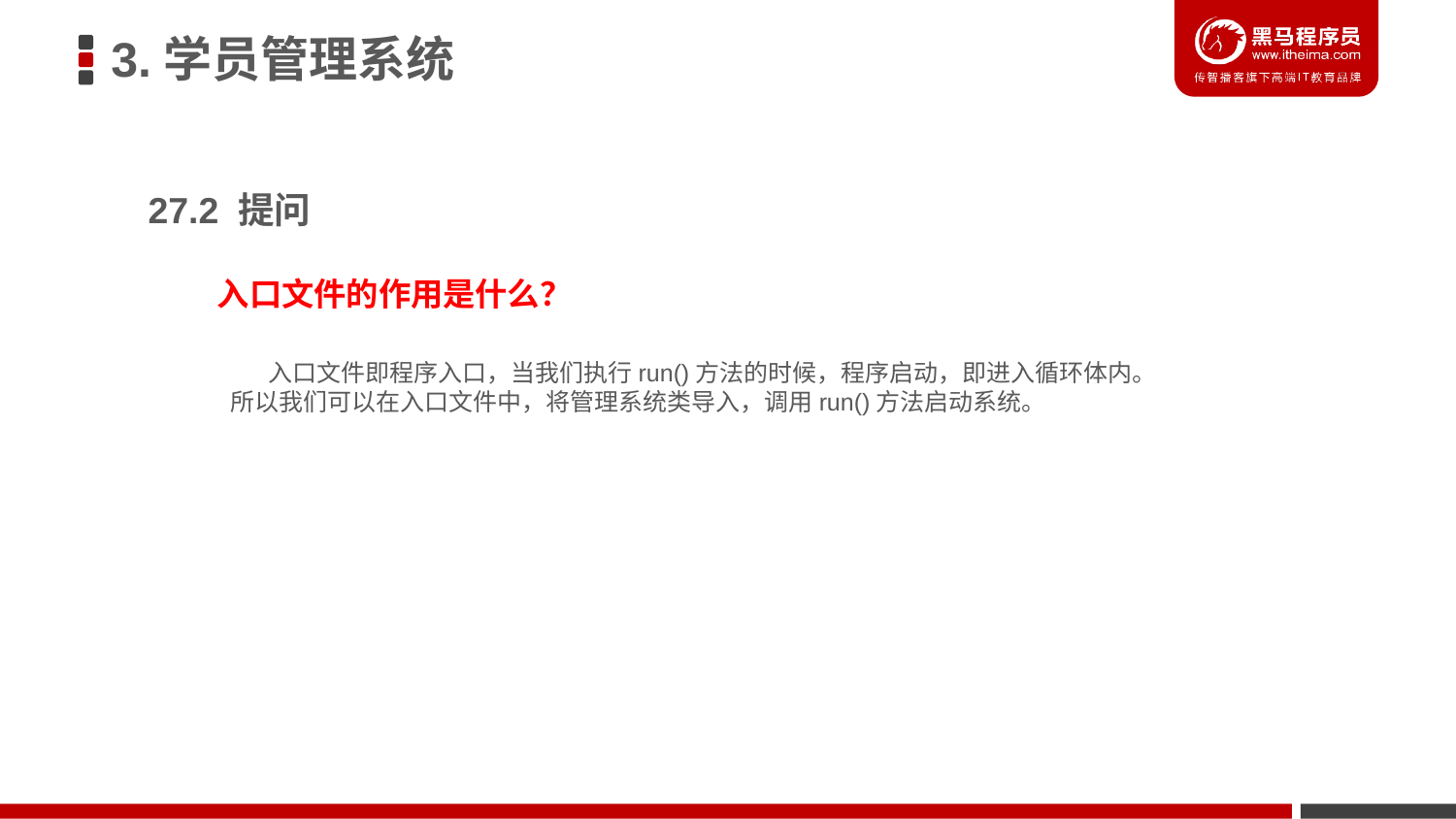

3.学员管理系统
27.2 提问
入口文件的作用是什么？
      入口文件即程序入口，当我们执行run()方法的时候，程序启动，即进入循环体内。
所以我们可以在入口文件中，将管理系统类导入，调用run()方法启动系统。